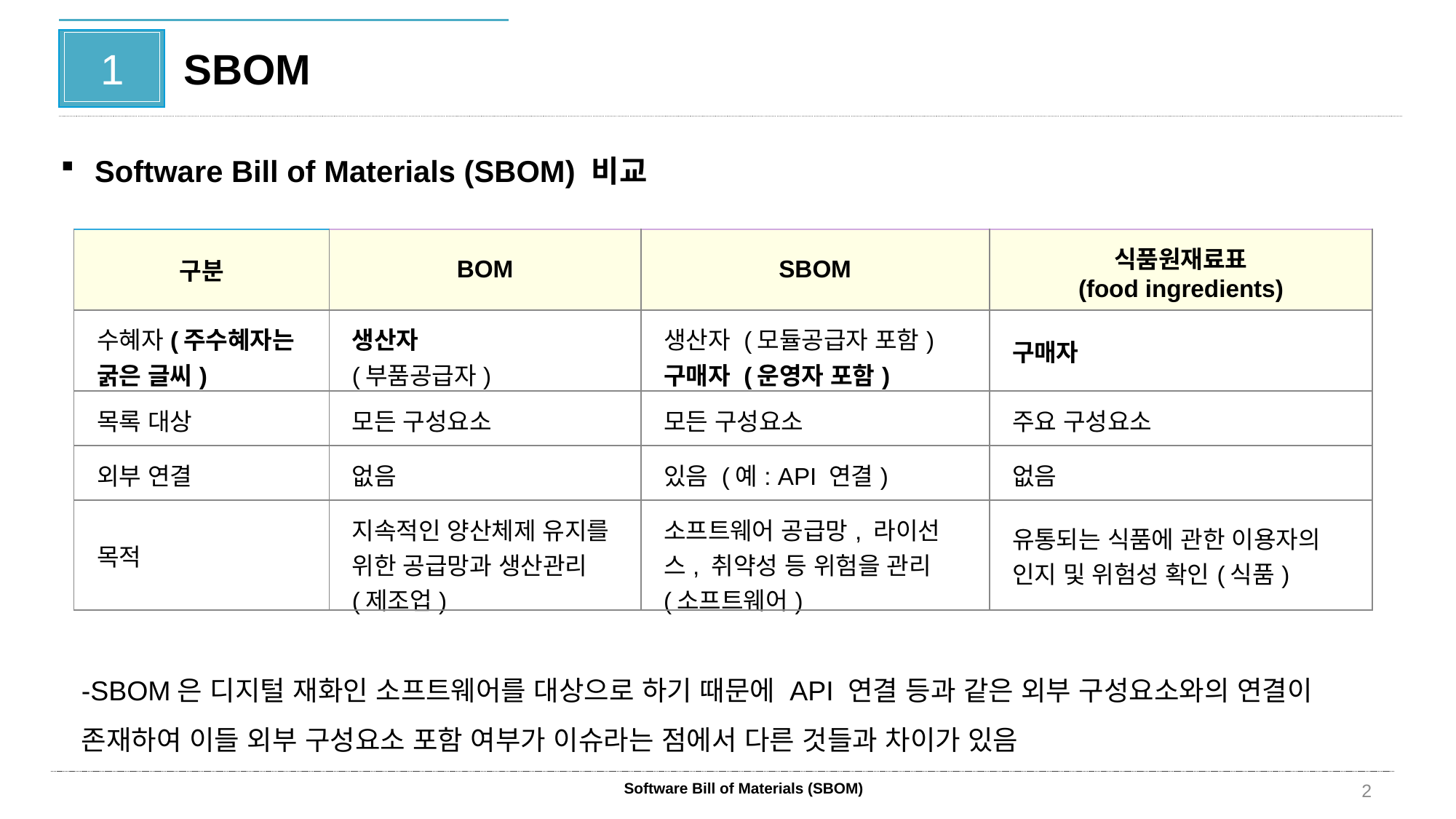

1
SBOM
Software Bill of Materials (SBOM) 비교
| 구분 | BOM | SBOM | 식품원재료표 (food ingredients) |
| --- | --- | --- | --- |
| 수혜자(주수혜자는 굵은 글씨) | 생산자 (부품공급자) | 생산자 (모듈공급자 포함) 구매자 (운영자 포함) | 구매자 |
| 목록 대상 | 모든 구성요소 | 모든 구성요소 | 주요 구성요소 |
| 외부 연결 | 없음 | 있음 (예: API 연결) | 없음 |
| 목적 | 지속적인 양산체제 유지를 위한 공급망과 생산관리(제조업) | 소프트웨어 공급망, 라이선스, 취약성 등 위험을 관리 (소프트웨어) | 유통되는 식품에 관한 이용자의 인지 및 위험성 확인(식품) |
-SBOM은 디지털 재화인 소프트웨어를 대상으로 하기 때문에 API 연결 등과 같은 외부 구성요소와의 연결이 존재하여 이들 외부 구성요소 포함 여부가 이슈라는 점에서 다른 것들과 차이가 있음